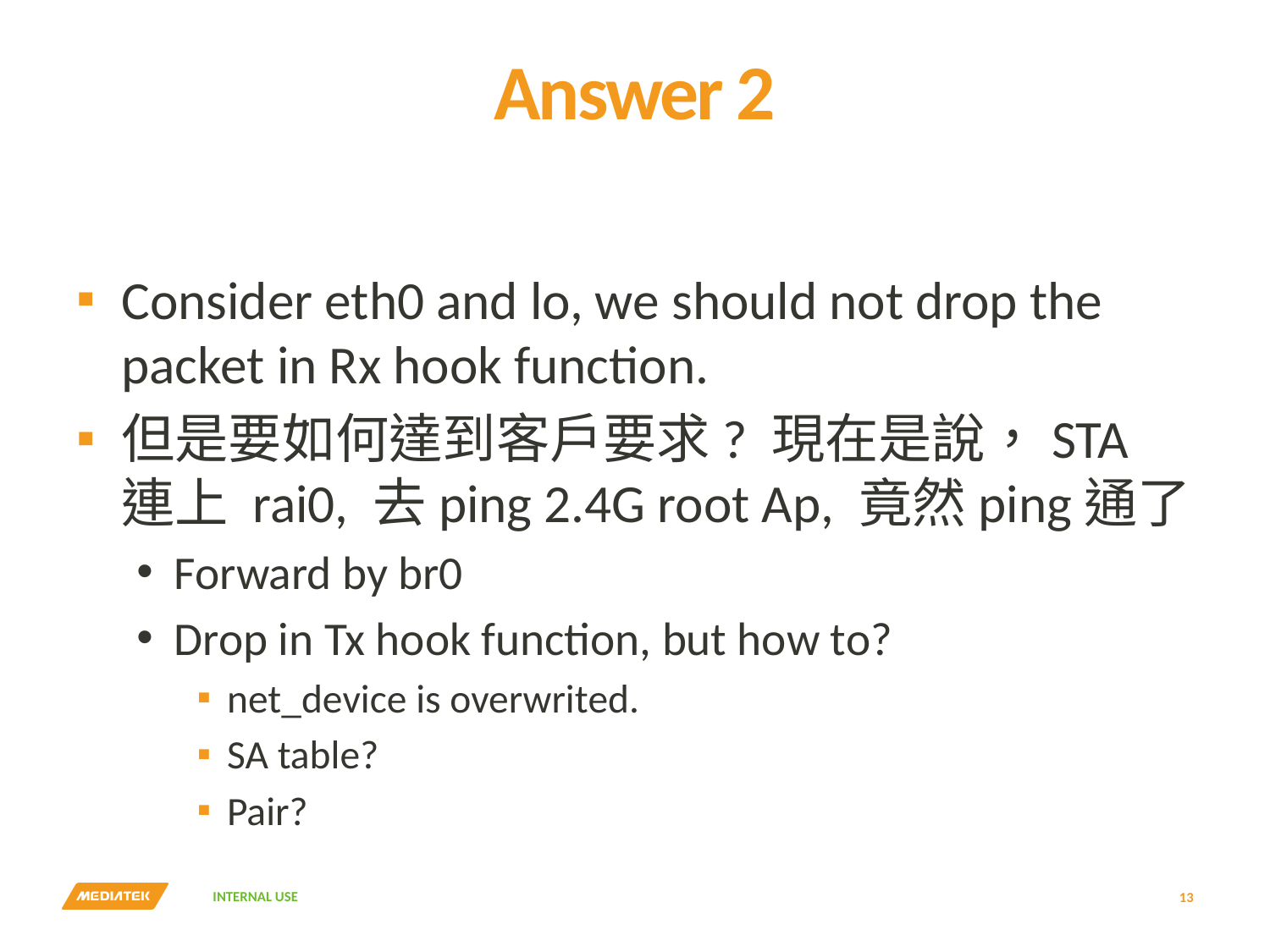

# Answer 2
Consider eth0 and lo, we should not drop the packet in Rx hook function.
但是要如何達到客戶要求? 現在是說，STA連上 rai0, 去ping 2.4G root Ap, 竟然ping通了
Forward by br0
Drop in Tx hook function, but how to?
net_device is overwrited.
SA table?
Pair?
13